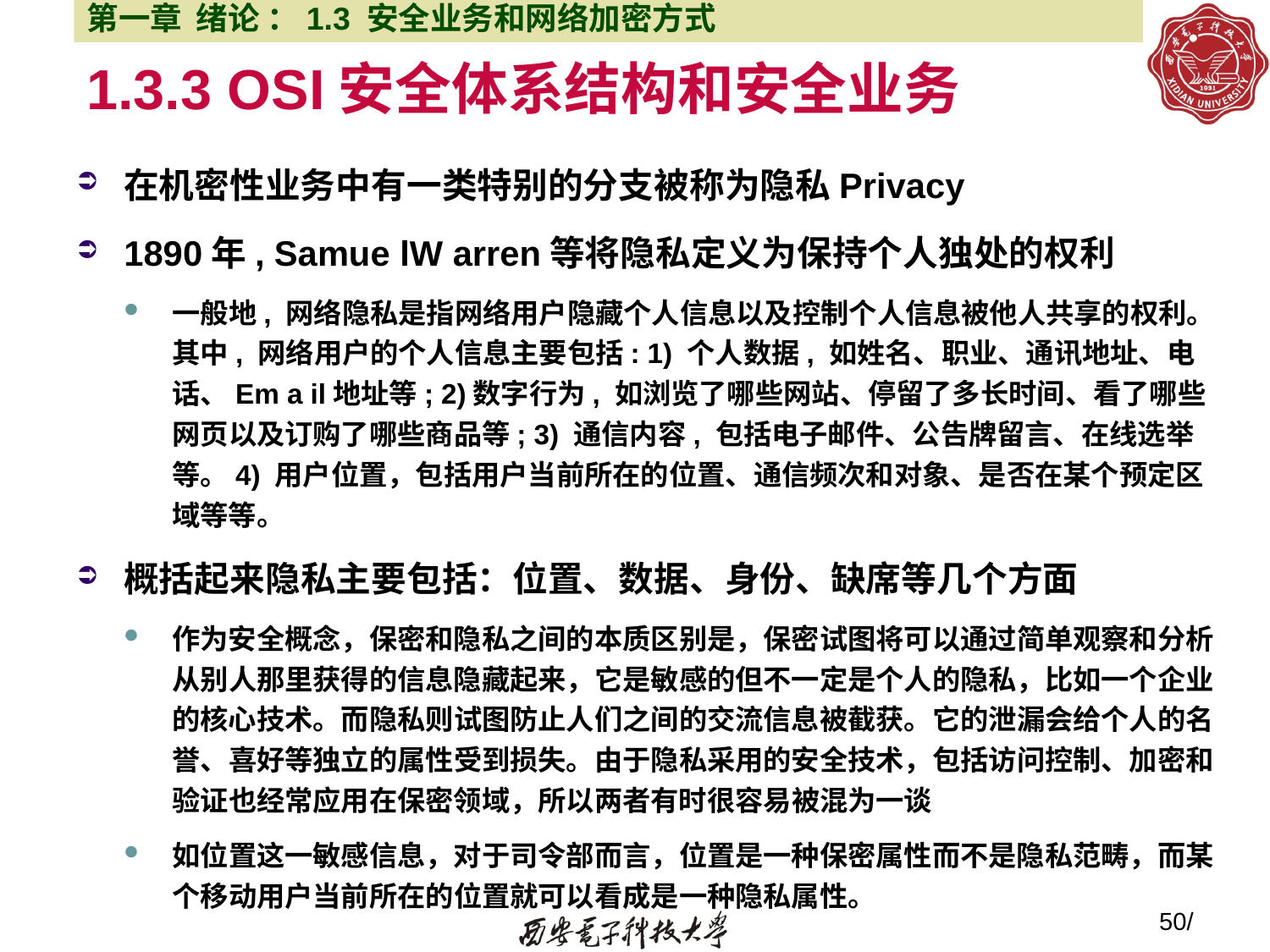

第一章  绪论 ：1.3 安全业务和网络加密方式
# 1.3.3 OSI安全体系结构和安全业务
在机密性业务中有一类特别的分支被称为隐私Privacy
1890年, Samue lW arren等将隐私定义为保持个人独处的权利
一般地, 网络隐私是指网络用户隐藏个人信息以及控制个人信息被他人共享的权利。其中, 网络用户的个人信息主要包括: 1) 个人数据, 如姓名、职业、通讯地址、电话、Em a il地址等; 2)数字行为, 如浏览了哪些网站、停留了多长时间、看了哪些网页以及订购了哪些商品等; 3) 通信内容, 包括电子邮件、公告牌留言、在线选举等。4) 用户位置，包括用户当前所在的位置、通信频次和对象、是否在某个预定区域等等。
概括起来隐私主要包括：位置、数据、身份、缺席等几个方面
作为安全概念，保密和隐私之间的本质区别是，保密试图将可以通过简单观察和分析从别人那里获得的信息隐藏起来，它是敏感的但不一定是个人的隐私，比如一个企业的核心技术。而隐私则试图防止人们之间的交流信息被截获。它的泄漏会给个人的名誉、喜好等独立的属性受到损失。由于隐私采用的安全技术，包括访问控制、加密和验证也经常应用在保密领域，所以两者有时很容易被混为一谈
如位置这一敏感信息，对于司令部而言，位置是一种保密属性而不是隐私范畴，而某个移动用户当前所在的位置就可以看成是一种隐私属性。

50/